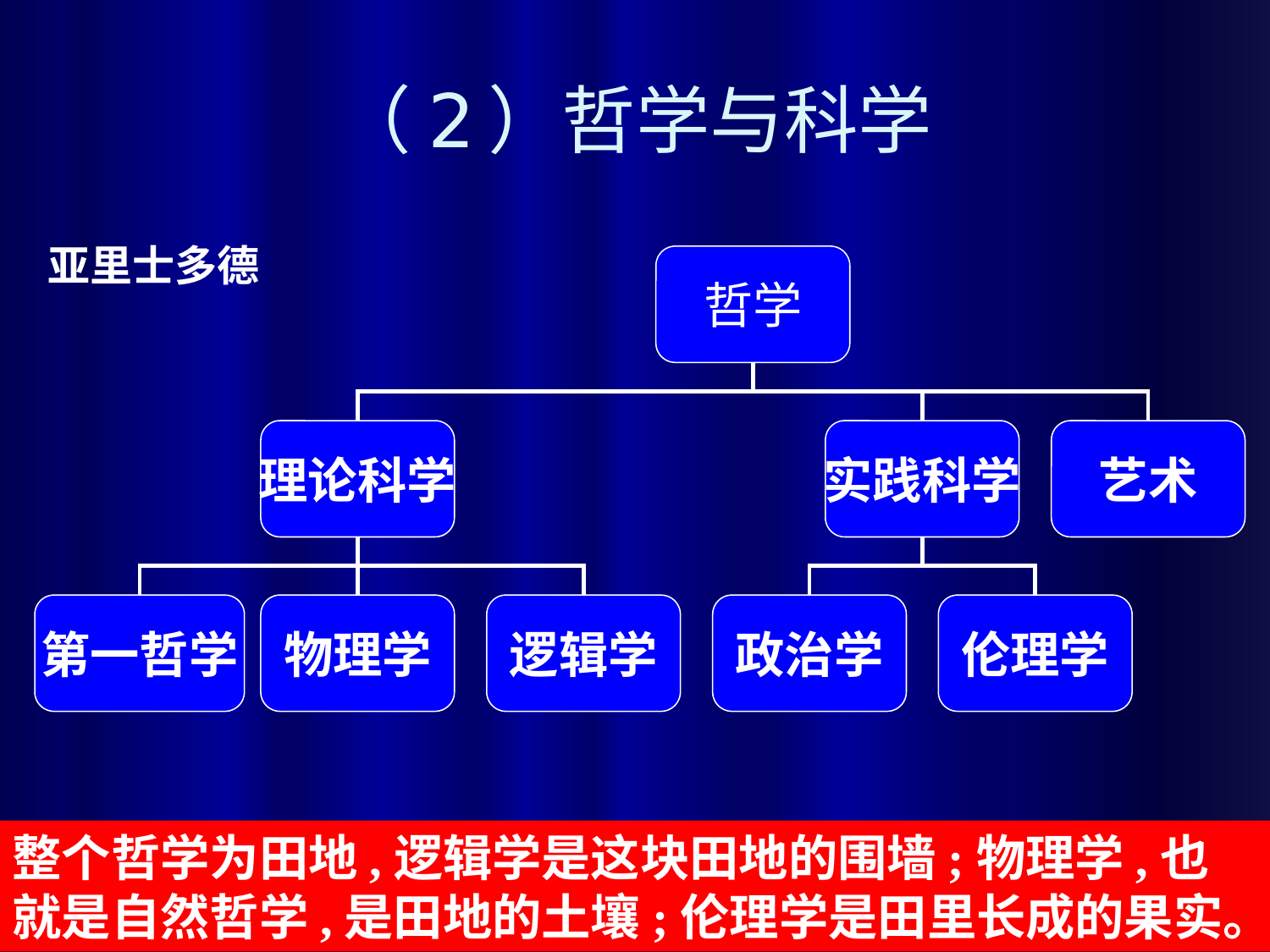

# （2）哲学与科学
亚里士多德

哲学
理论科学
实践科学
艺术
第一哲学
物理学
逻辑学
政治学
伦理学
整个哲学为田地,逻辑学是这块田地的围墙;物理学,也就是自然哲学,是田地的土壤;伦理学是田里长成的果实。